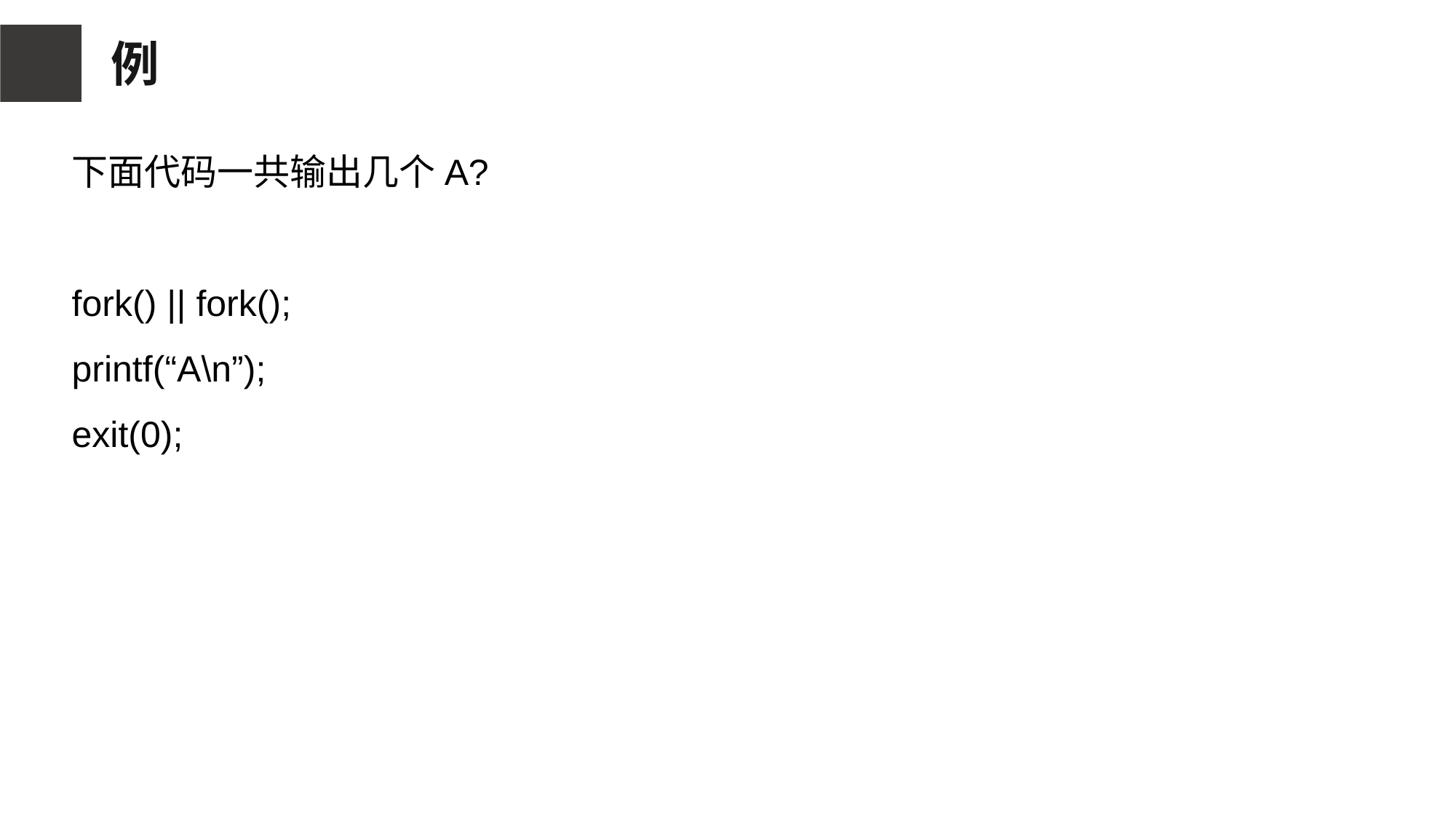

例
下面代码一共输出几个A?

fork() || fork();
printf(“A\n”);
exit(0);